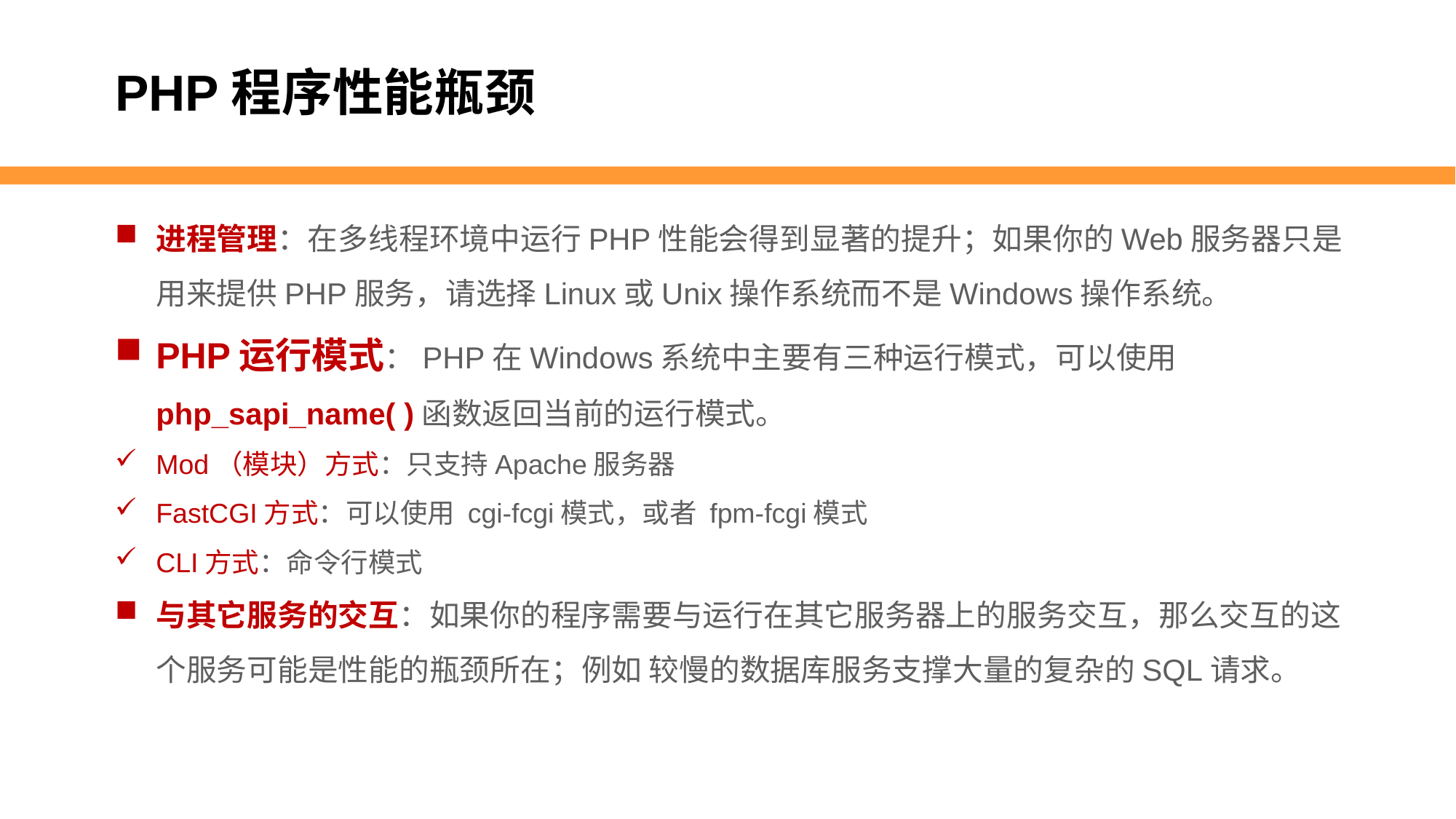

PHP程序性能瓶颈
进程管理：在多线程环境中运行PHP性能会得到显著的提升；如果你的Web服务器只是用来提供PHP服务，请选择Linux或Unix操作系统而不是Windows操作系统。
PHP运行模式：PHP在Windows系统中主要有三种运行模式，可以使用 php_sapi_name( )函数返回当前的运行模式。
Mod（模块）方式：只支持Apache服务器
FastCGI方式：可以使用 cgi-fcgi模式，或者 fpm-fcgi模式
CLI方式：命令行模式
与其它服务的交互：如果你的程序需要与运行在其它服务器上的服务交互，那么交互的这个服务可能是性能的瓶颈所在；例如 较慢的数据库服务支撑大量的复杂的SQL请求。